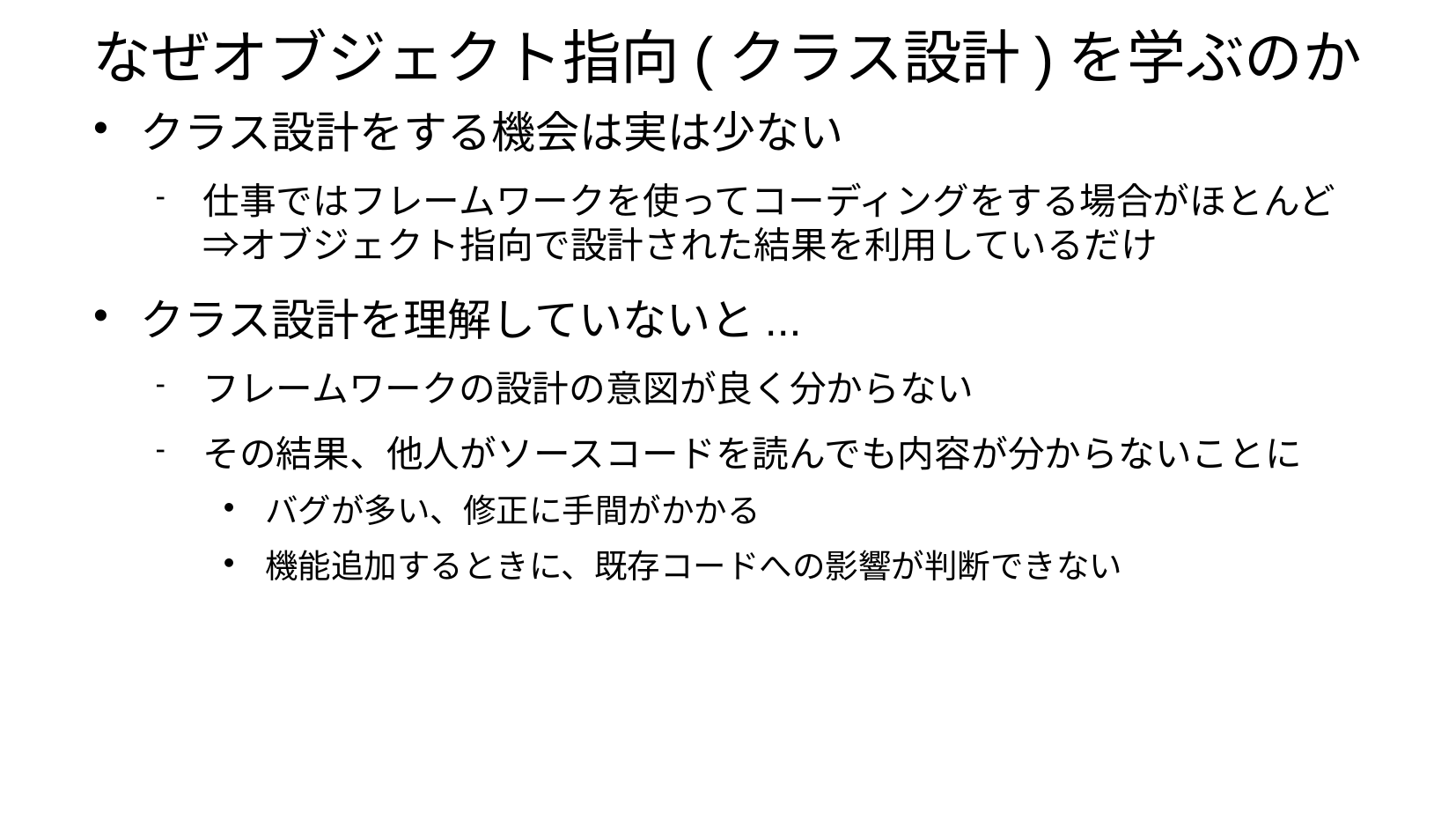

# なぜオブジェクト指向(クラス設計)を学ぶのか
クラス設計をする機会は実は少ない
仕事ではフレームワークを使ってコーディングをする場合がほとんど
⇒オブジェクト指向で設計された結果を利用しているだけ
クラス設計を理解していないと...
フレームワークの設計の意図が良く分からない
その結果、他人がソースコードを読んでも内容が分からないことに
バグが多い、修正に手間がかかる
機能追加するときに、既存コードへの影響が判断できない